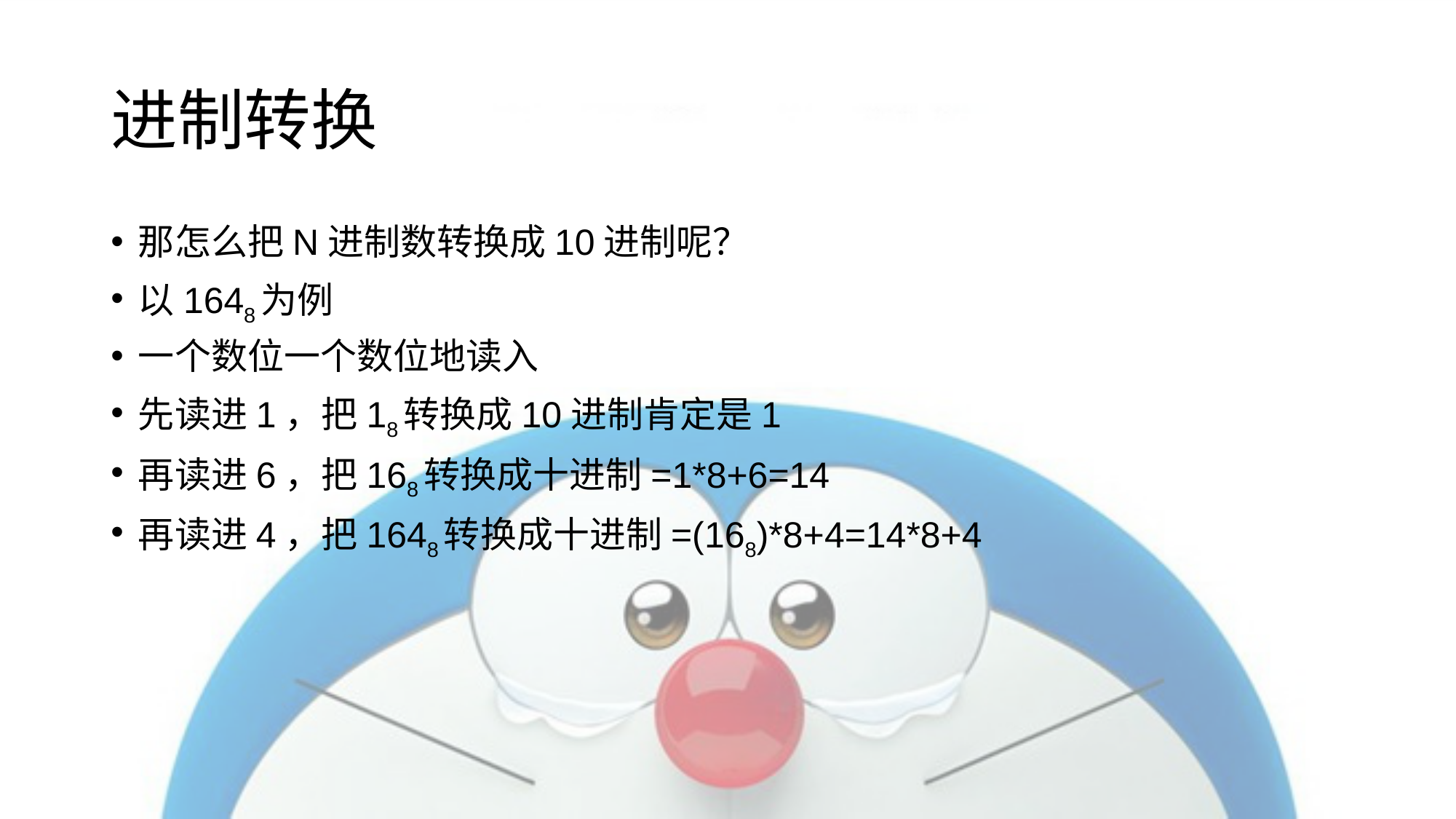

# 进制转换
那怎么把N进制数转换成10进制呢？
以1648为例
一个数位一个数位地读入
先读进1，把18转换成10进制肯定是1
再读进6，把168转换成十进制=1*8+6=14
再读进4，把1648转换成十进制=(168)*8+4=14*8+4